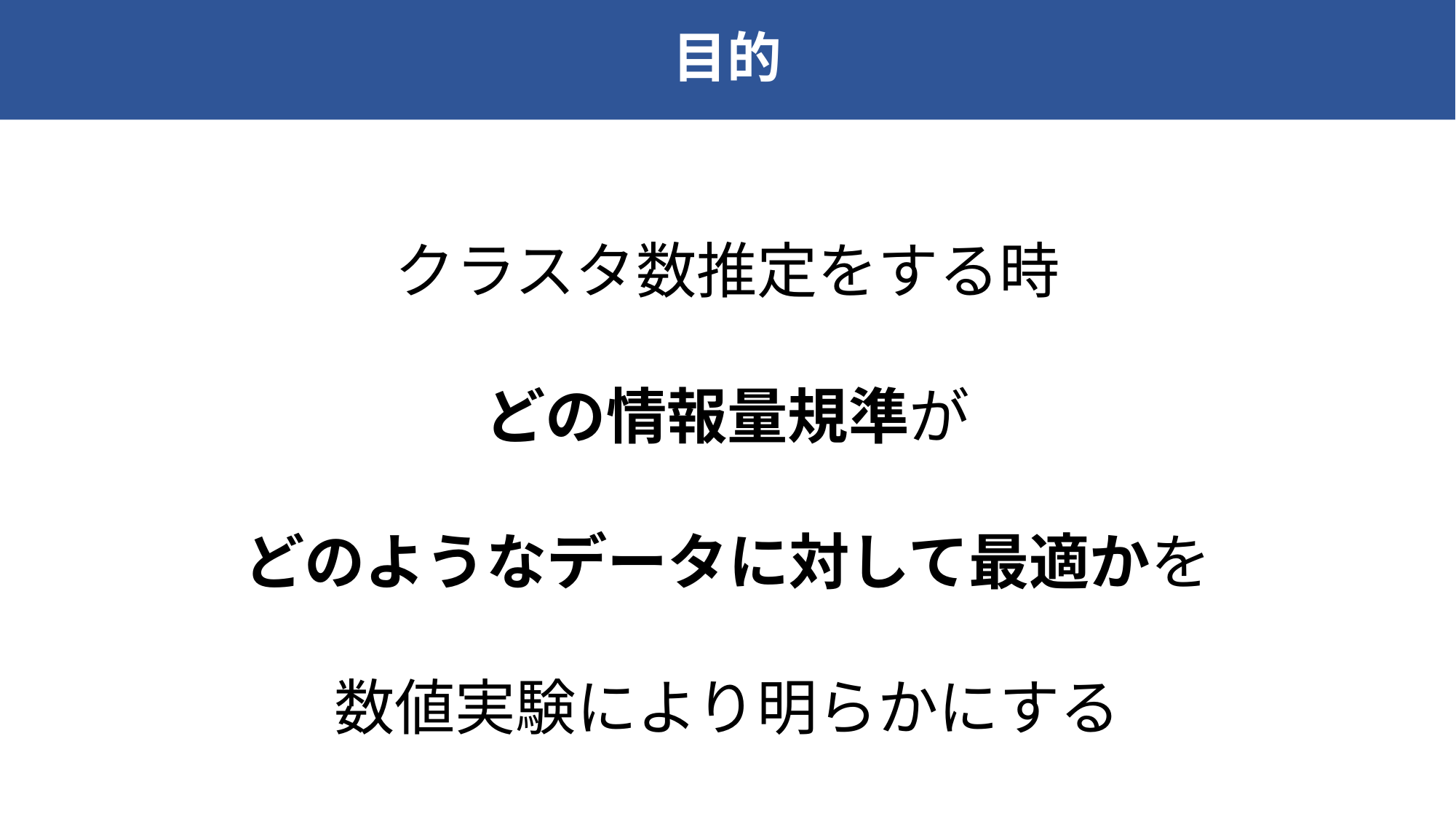

# 目的
クラスタ数推定をする時
どの情報量規準が
どのようなデータに対して最適かを
数値実験により明らかにする